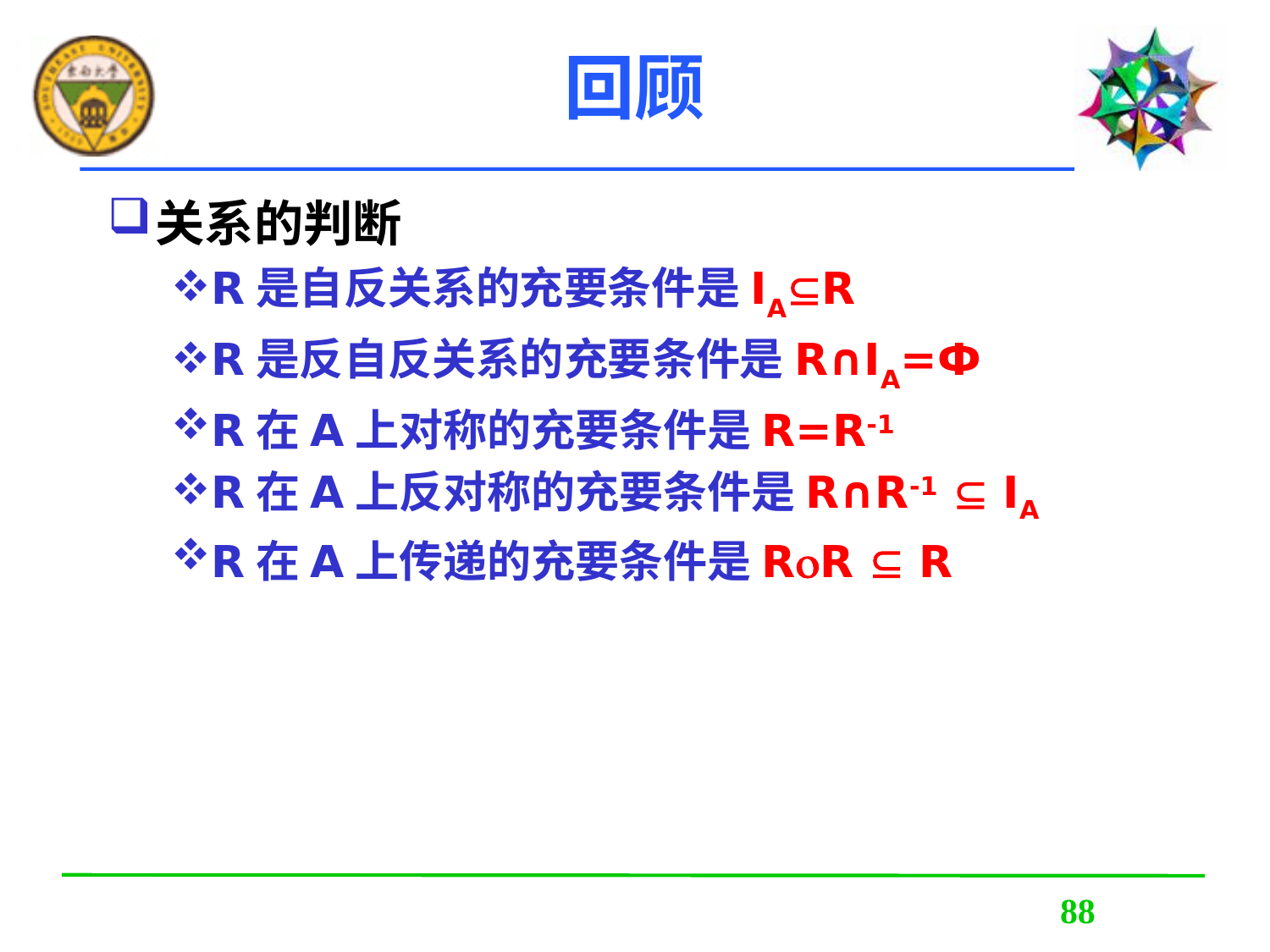

# 回顾
关系的判断
R是自反关系的充要条件是IA⊆R
R是反自反关系的充要条件是R∩IA=Ф
R在A上对称的充要条件是R=R-1
R在A上反对称的充要条件是R∩R-1 ⊆ IA
R在A上传递的充要条件是RοR ⊆ R